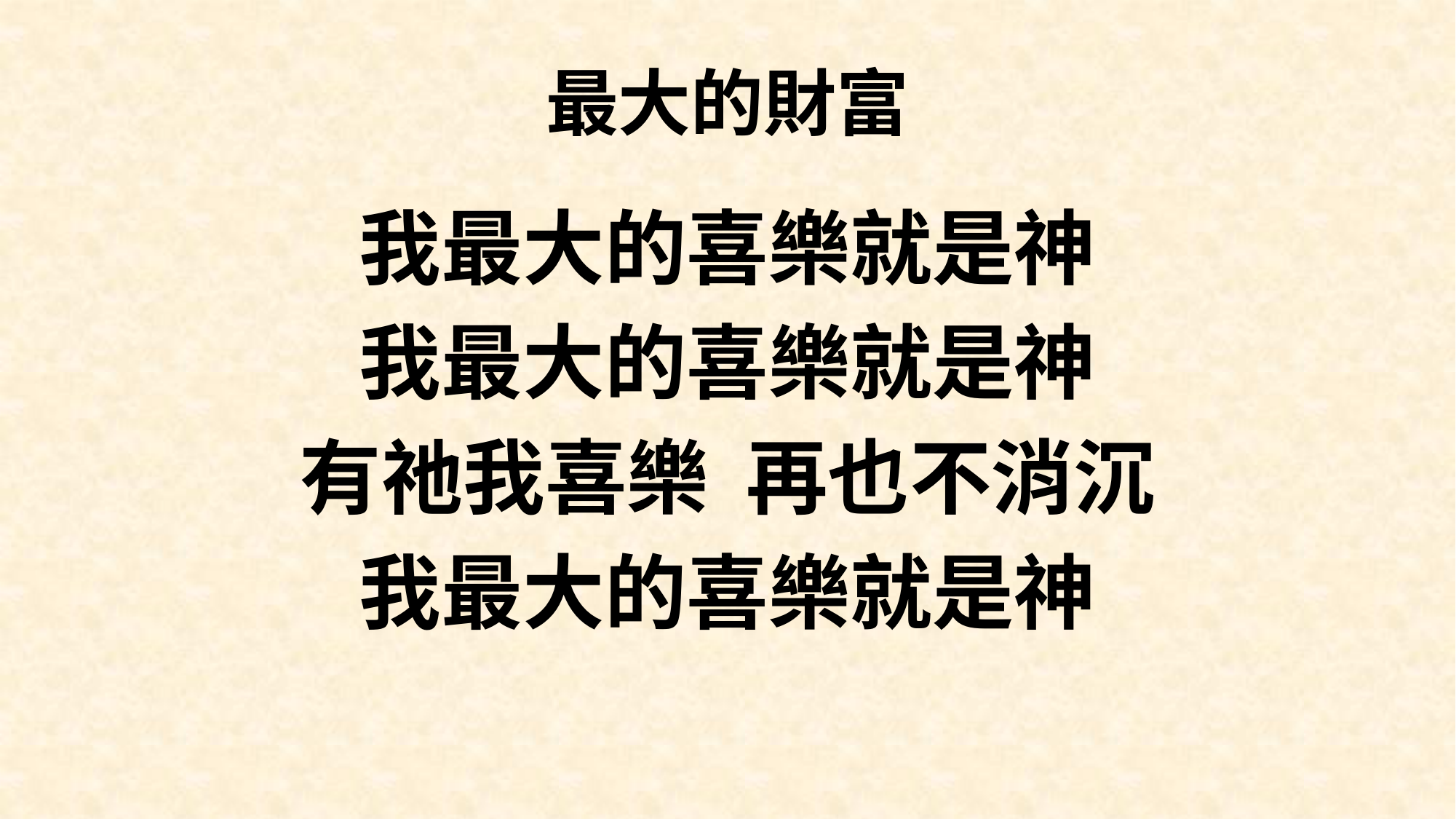

# 最大的財富
我最大的喜樂就是神
我最大的喜樂就是神
有祂我喜樂  再也不消沉
我最大的喜樂就是神